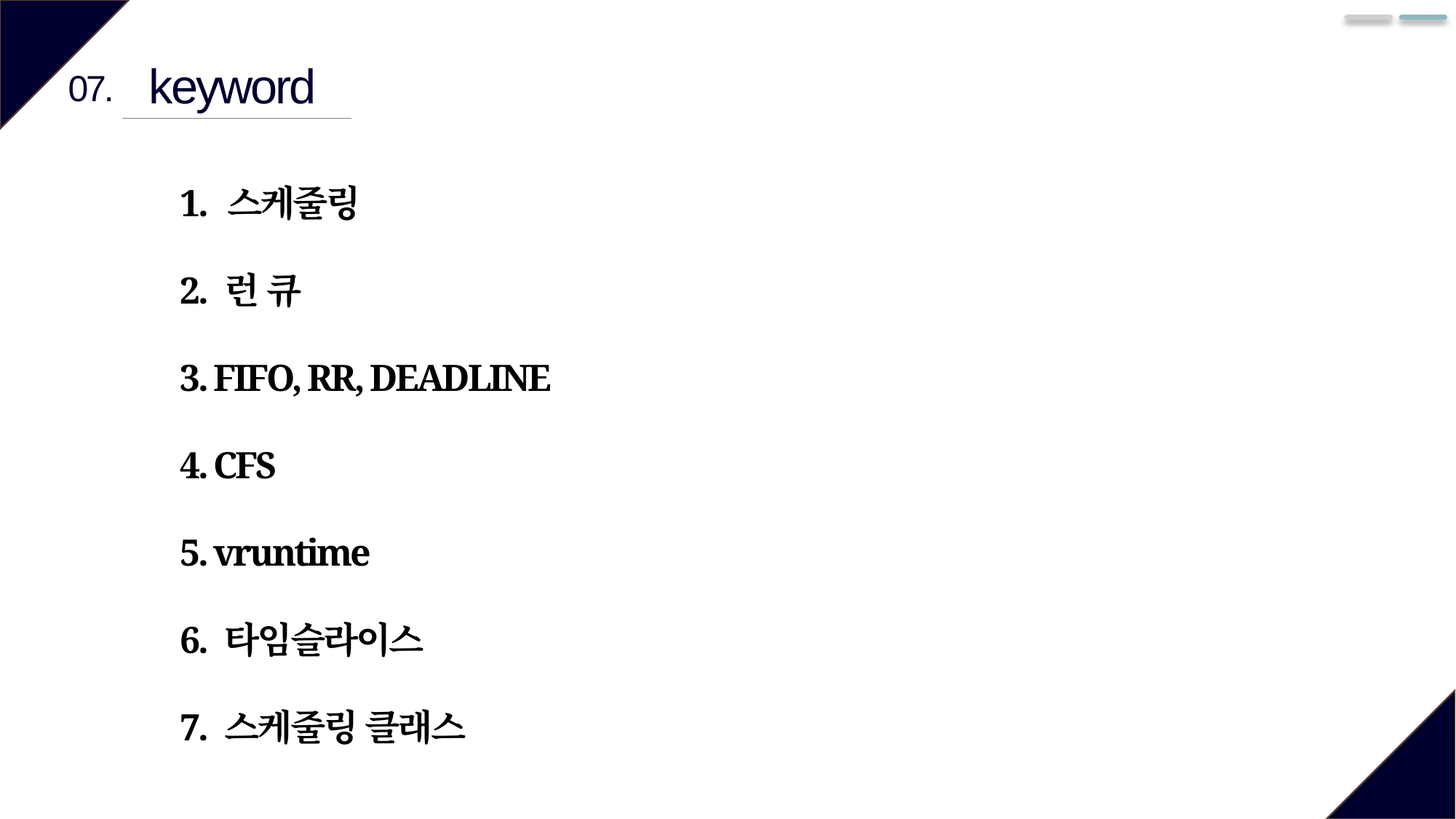

keyword
07.
1. 스케줄링

2. 런 큐

3. FIFO, RR, DEADLINE

4. CFS

5. vruntime

6. 타임슬라이스

7. 스케줄링 클래스